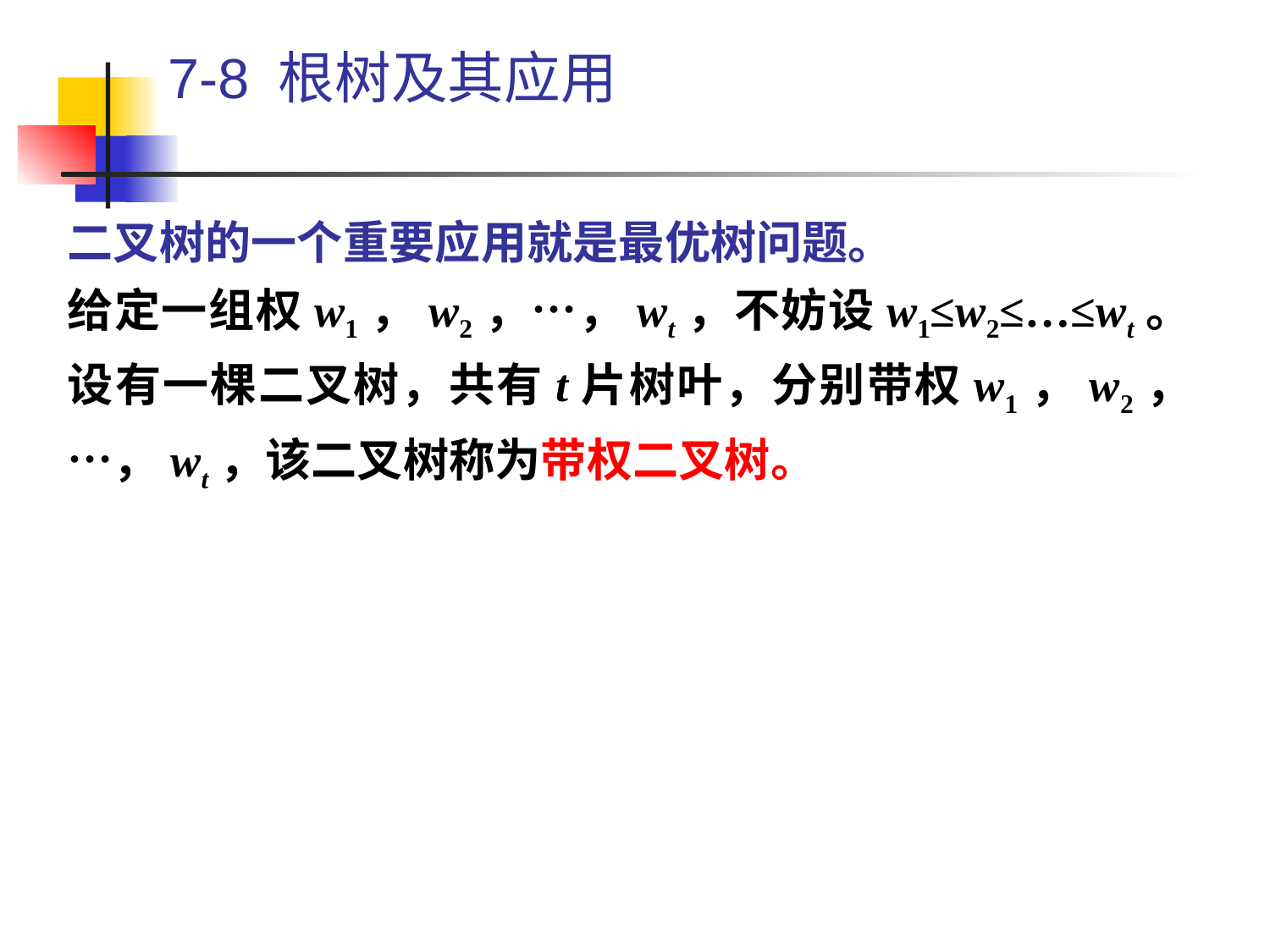

# 7-8 根树及其应用
二叉树的一个重要应用就是最优树问题。
给定一组权w1，w2，…，wt，不妨设w1≤w2≤…≤wt。设有一棵二叉树，共有t片树叶，分别带权w1，w2，…，wt，该二叉树称为带权二叉树。